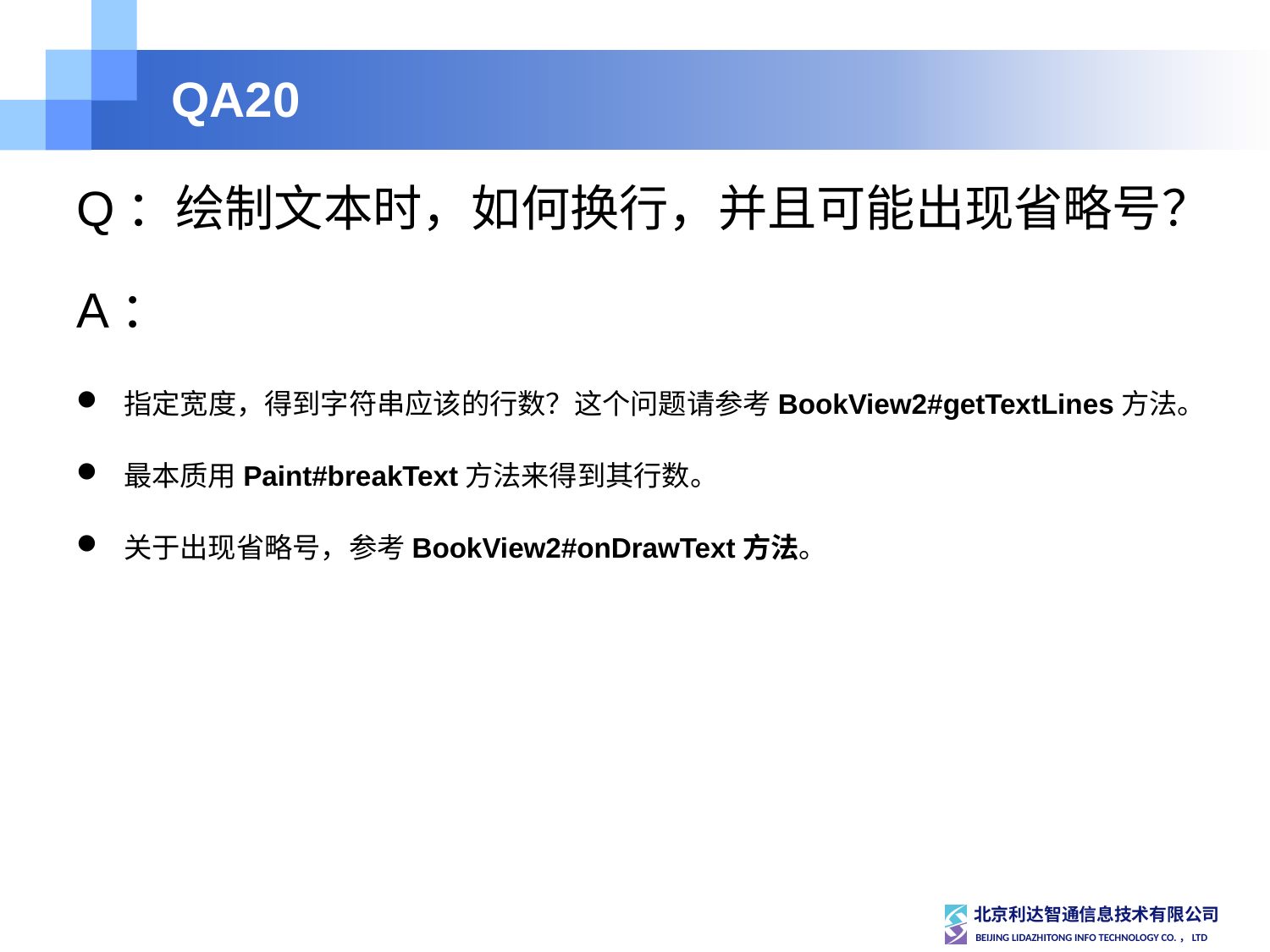

# QA20
Q：绘制文本时，如何换行，并且可能出现省略号？
A：
指定宽度，得到字符串应该的行数？这个问题请参考BookView2#getTextLines方法。
最本质用Paint#breakText方法来得到其行数。
关于出现省略号，参考BookView2#onDrawText方法。